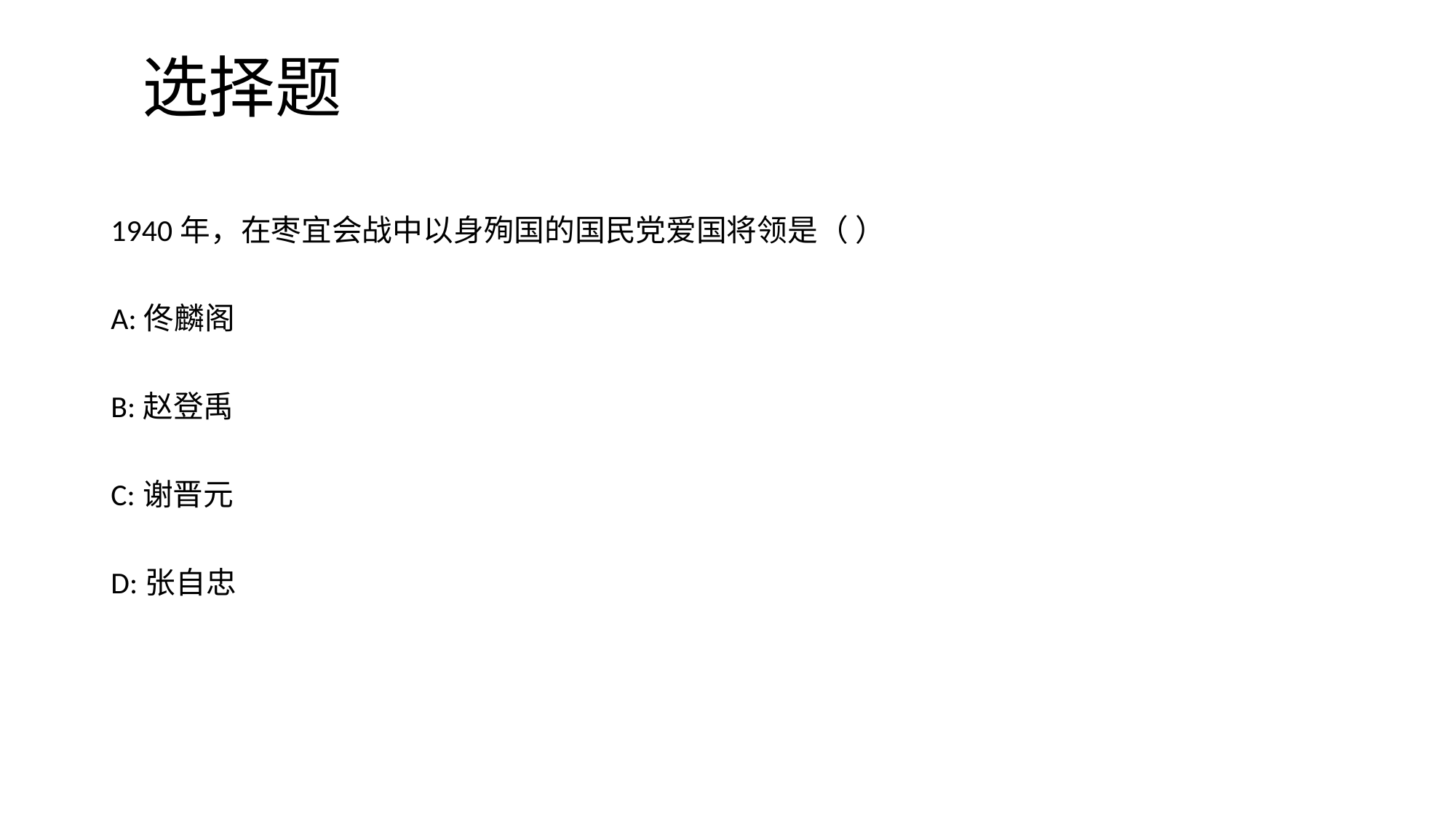

# 选择题
1940年，在枣宜会战中以身殉国的国民党爱国将领是（ ）
A:佟麟阁
B:赵登禹
C:谢晋元
D:张自忠